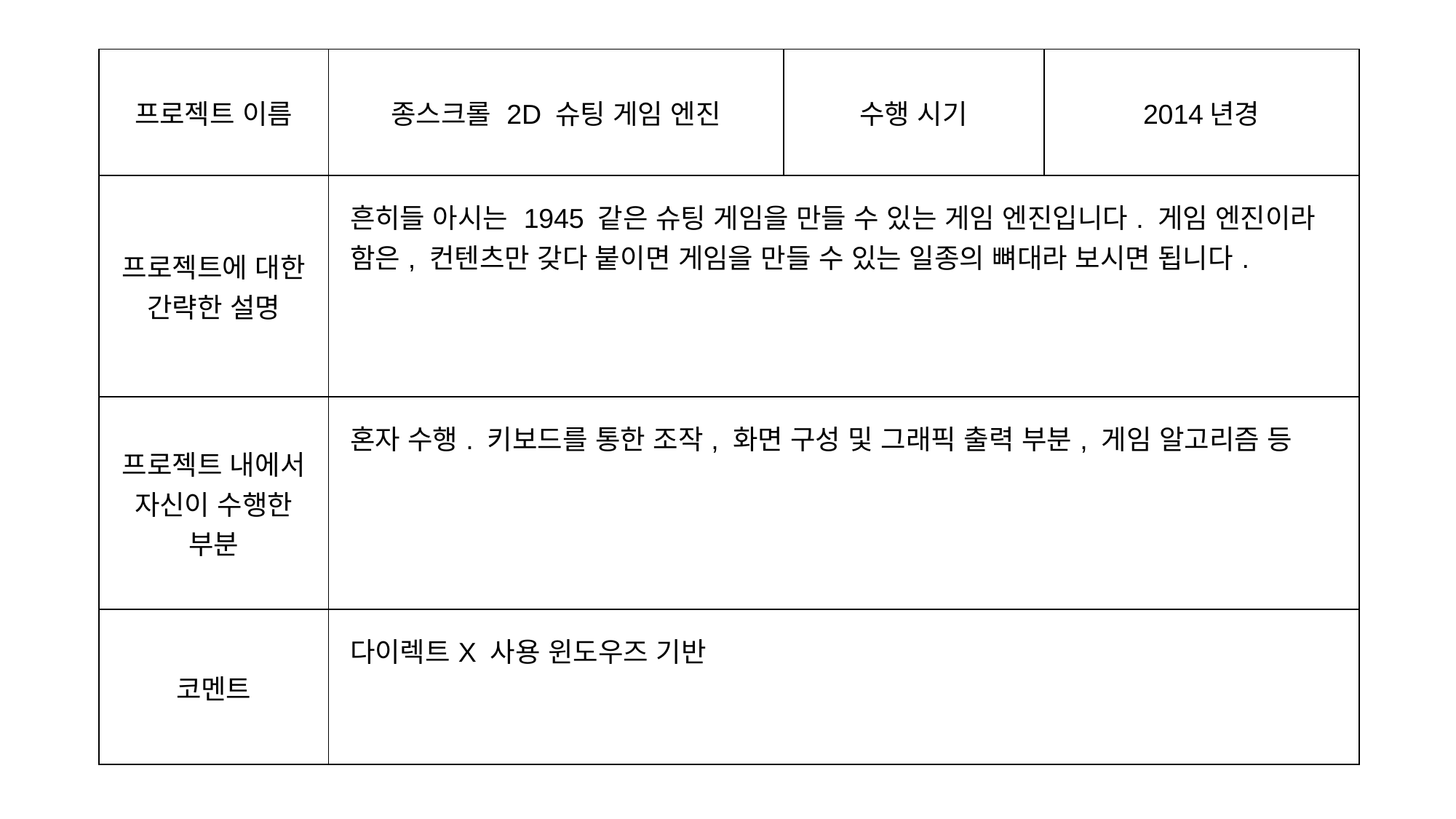

| 프로젝트 이름 | 종스크롤 2D 슈팅 게임 엔진 | 수행 시기 | 2014년경 |
| --- | --- | --- | --- |
| 프로젝트에 대한 간략한 설명 | 흔히들 아시는 1945 같은 슈팅 게임을 만들 수 있는 게임 엔진입니다. 게임 엔진이라 함은, 컨텐츠만 갖다 붙이면 게임을 만들 수 있는 일종의 뼈대라 보시면 됩니다. |  |  |
| 프로젝트 내에서 자신이 수행한 부분 | 혼자 수행. 키보드를 통한 조작, 화면 구성 및 그래픽 출력 부분, 게임 알고리즘 등 |  |  |
| 코멘트 | 다이렉트X 사용 윈도우즈 기반 |  |  |